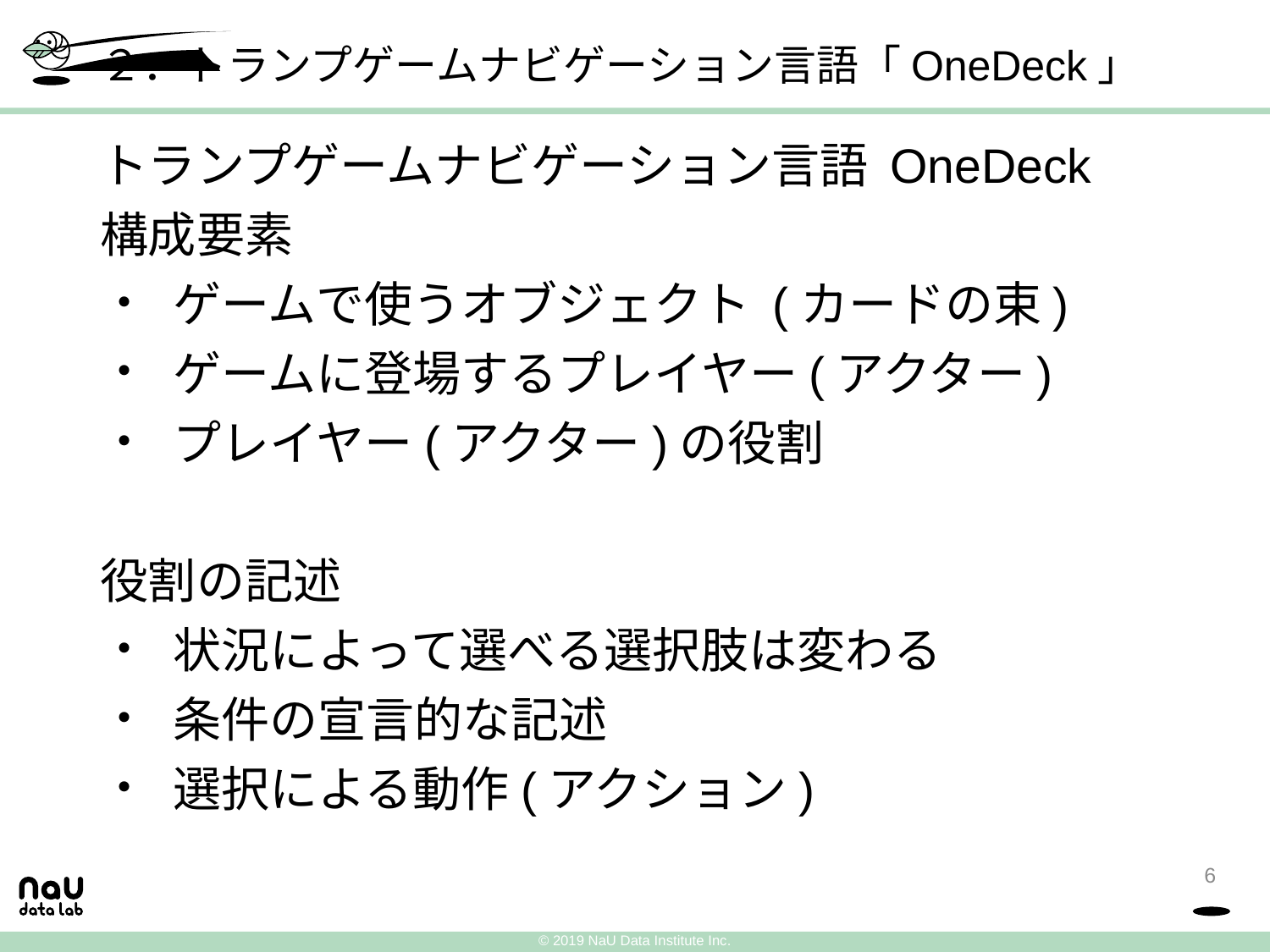

# ２．トランプゲームナビゲーション言語「OneDeck」
トランプゲームナビゲーション言語 OneDeck
構成要素
ゲームで使うオブジェクト (カードの束)
ゲームに登場するプレイヤー(アクター)
プレイヤー(アクター)の役割

役割の記述
状況によって選べる選択肢は変わる
条件の宣言的な記述
選択による動作(アクション)
6